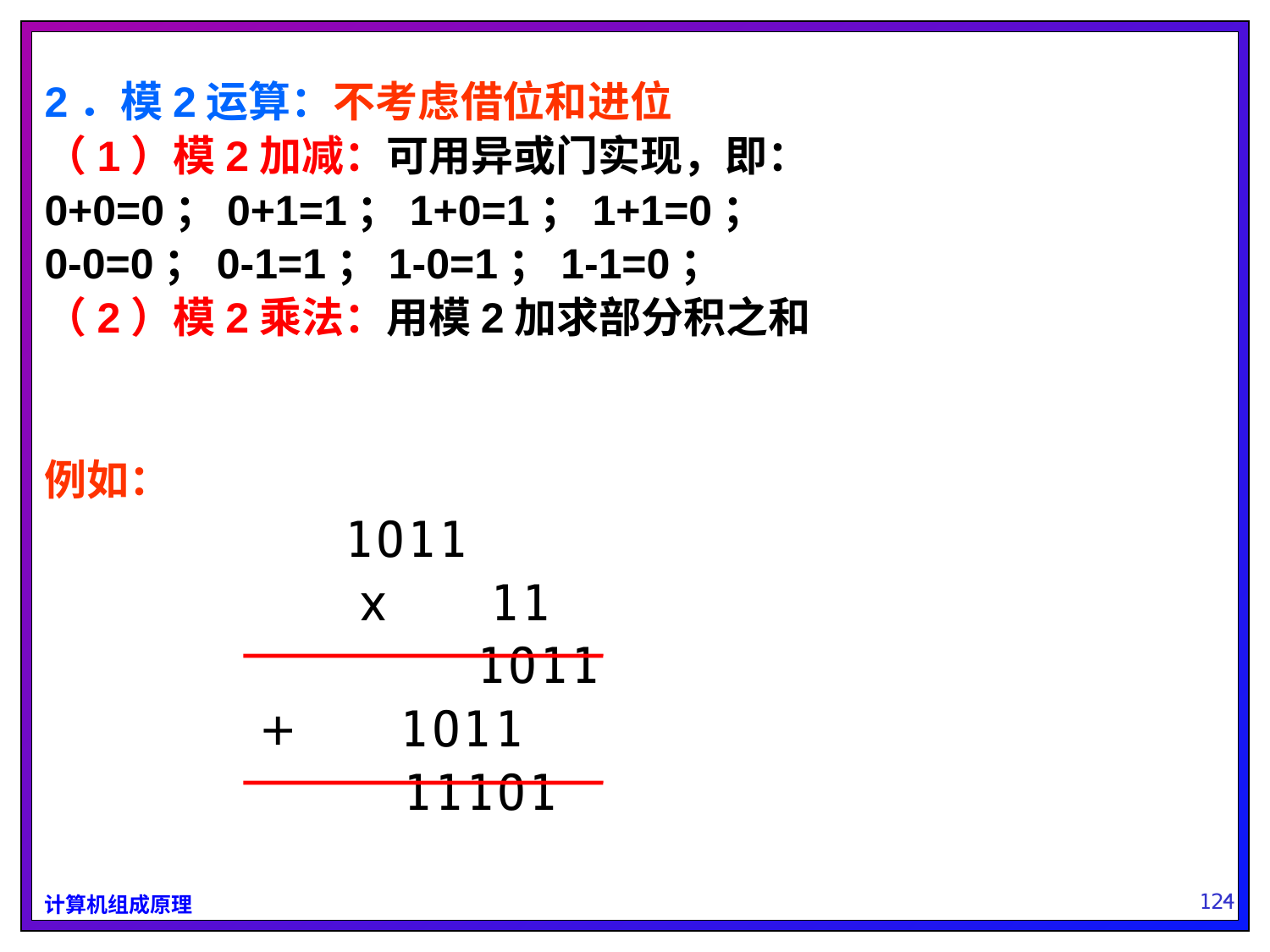

2．模2运算：不考虑借位和进位
（1）模2加减：可用异或门实现，即：
0+0=0；0+1=1；1+0=1；1+1=0；
0-0=0；0-1=1；1-0=1；1-1=0；
（2）模2乘法：用模2加求部分积之和

例如：
	                 	1011
                      x       11
		                  1011
               +       1011
                         11101